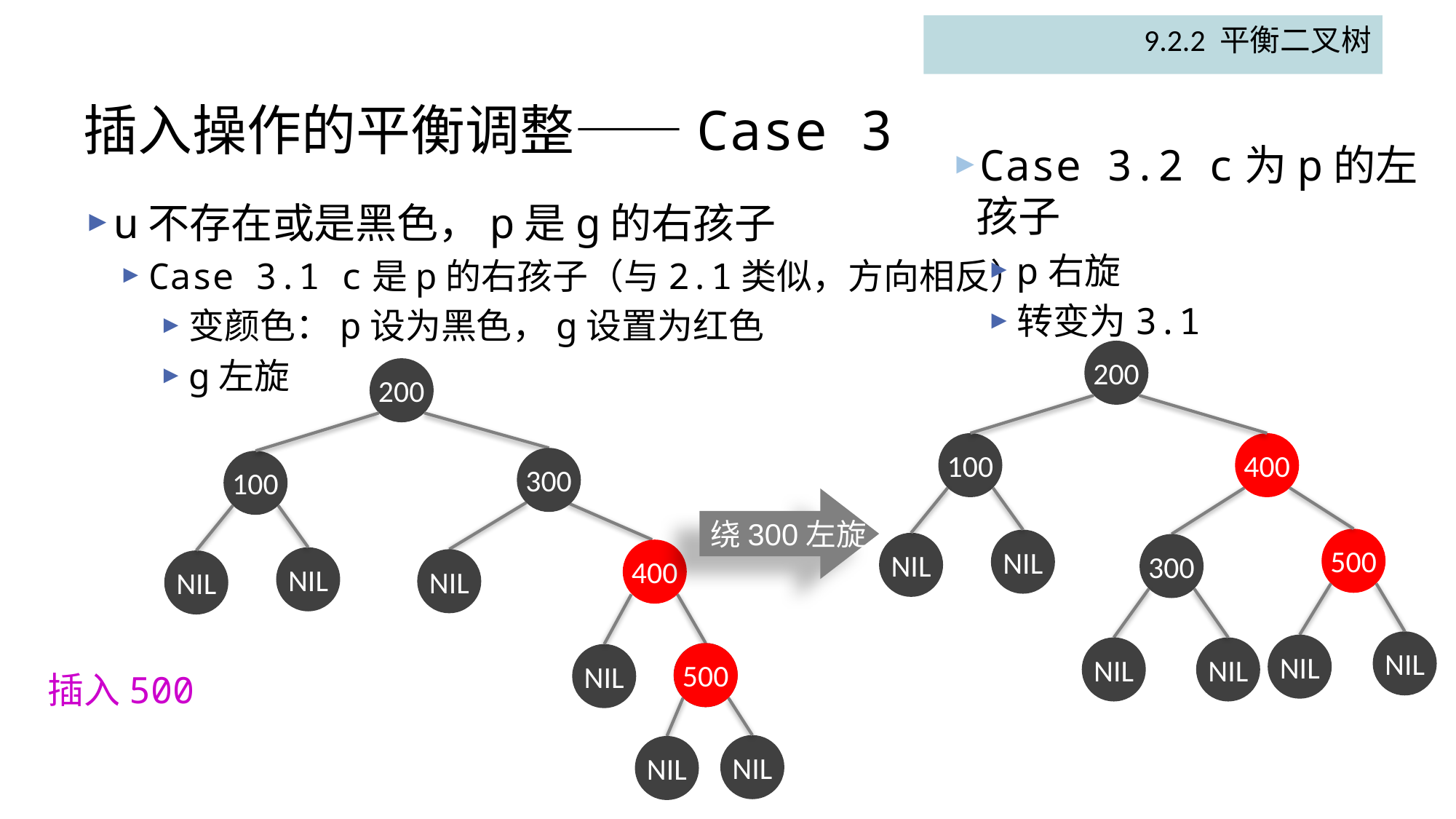

9.2.2 平衡二叉树
# 插入操作的平衡调整——Case 3
Case 3.2 c为p的左孩子
p右旋
转变为3.1
u不存在或是黑色，p是g的右孩子
Case 3.1 c是p的右孩子（与2.1类似，方向相反）
变颜色：p设为黑色，g设置为红色
g左旋

200
100
400
500
NIL
NIL
300
NIL
NIL
NIL
NIL
200
300
100
绕300左旋
400
NIL
NIL
NIL
500
NIL
NIL
插入500
NIL
NIL